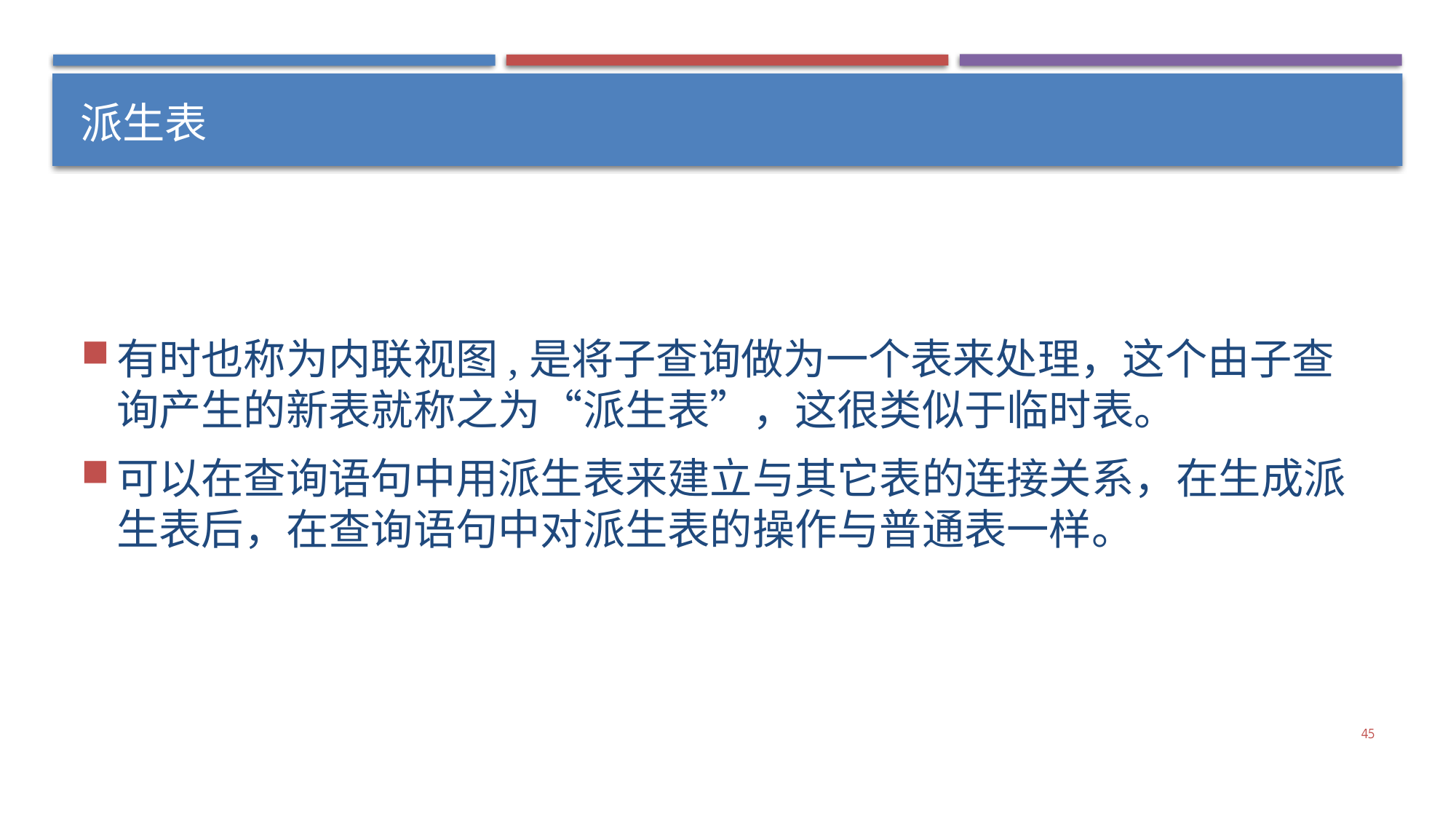

# 派生表
有时也称为内联视图,是将子查询做为一个表来处理，这个由子查询产生的新表就称之为“派生表”，这很类似于临时表。
可以在查询语句中用派生表来建立与其它表的连接关系，在生成派生表后，在查询语句中对派生表的操作与普通表一样。
45